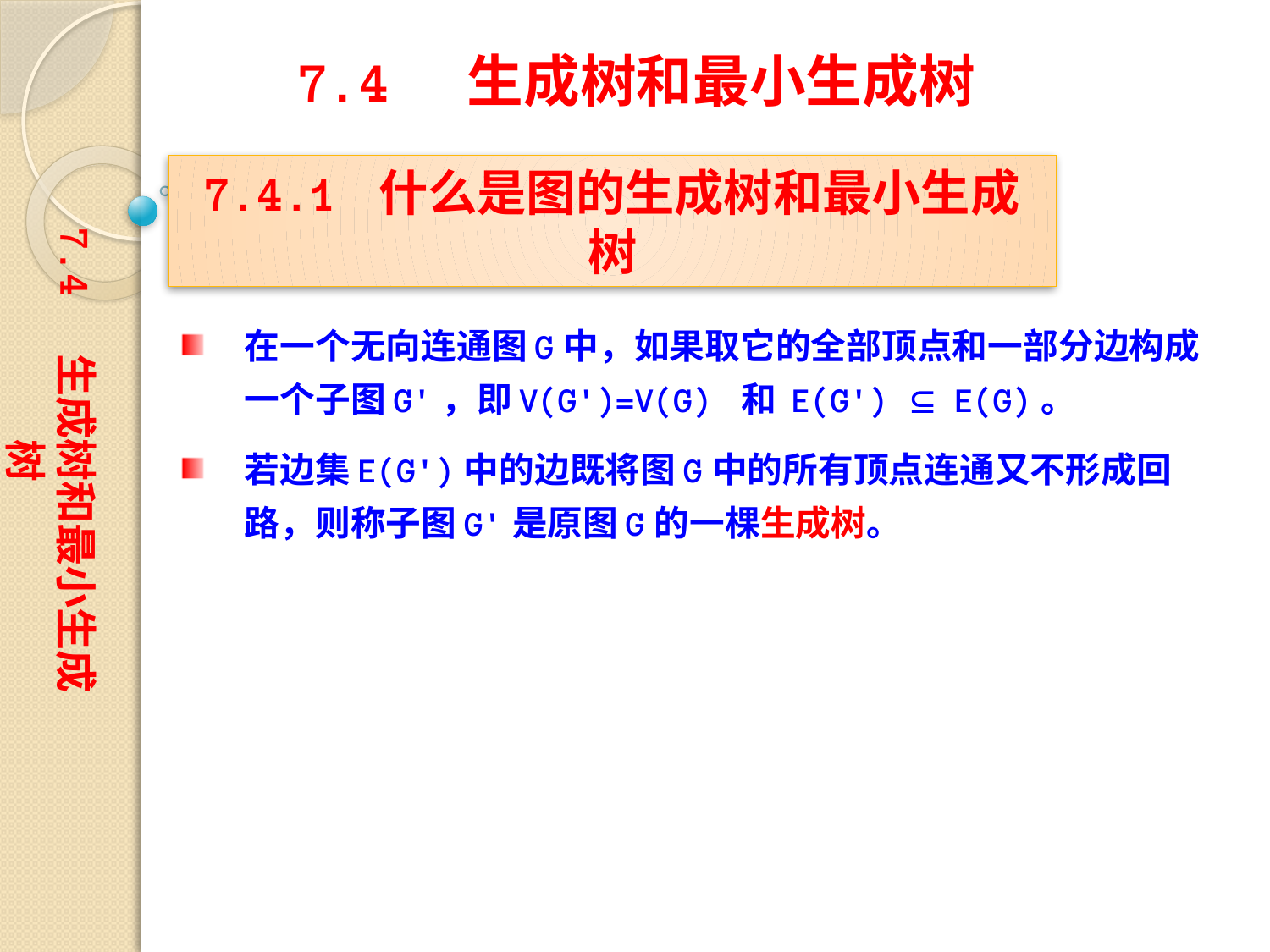

7.4  生成树和最小生成树
7.4.1 什么是图的生成树和最小生成树
7.4  生成树和最小生成树
在一个无向连通图G中，如果取它的全部顶点和一部分边构成一个子图G'，即V(G')=V(G) 和 E(G') ⊆ E(G)。
若边集E(G')中的边既将图G中的所有顶点连通又不形成回路，则称子图G'是原图G的一棵生成树。